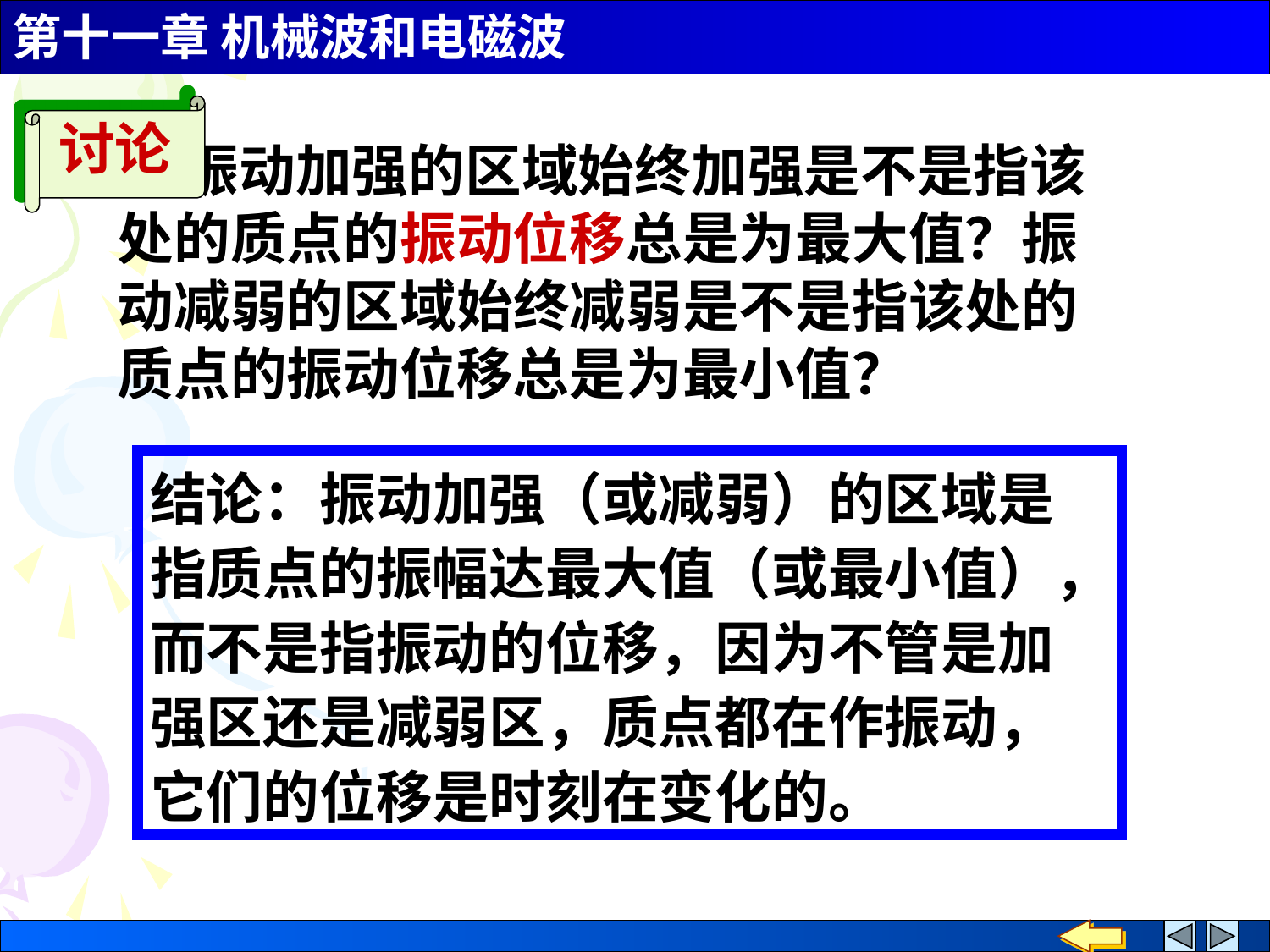

讨论
    振动加强的区域始终加强是不是指该处的质点的振动位移总是为最大值？振动减弱的区域始终减弱是不是指该处的质点的振动位移总是为最小值？
结论：振动加强（或减弱）的区域是指质点的振幅达最大值（或最小值），而不是指振动的位移，因为不管是加强区还是减弱区，质点都在作振动，它们的位移是时刻在变化的。